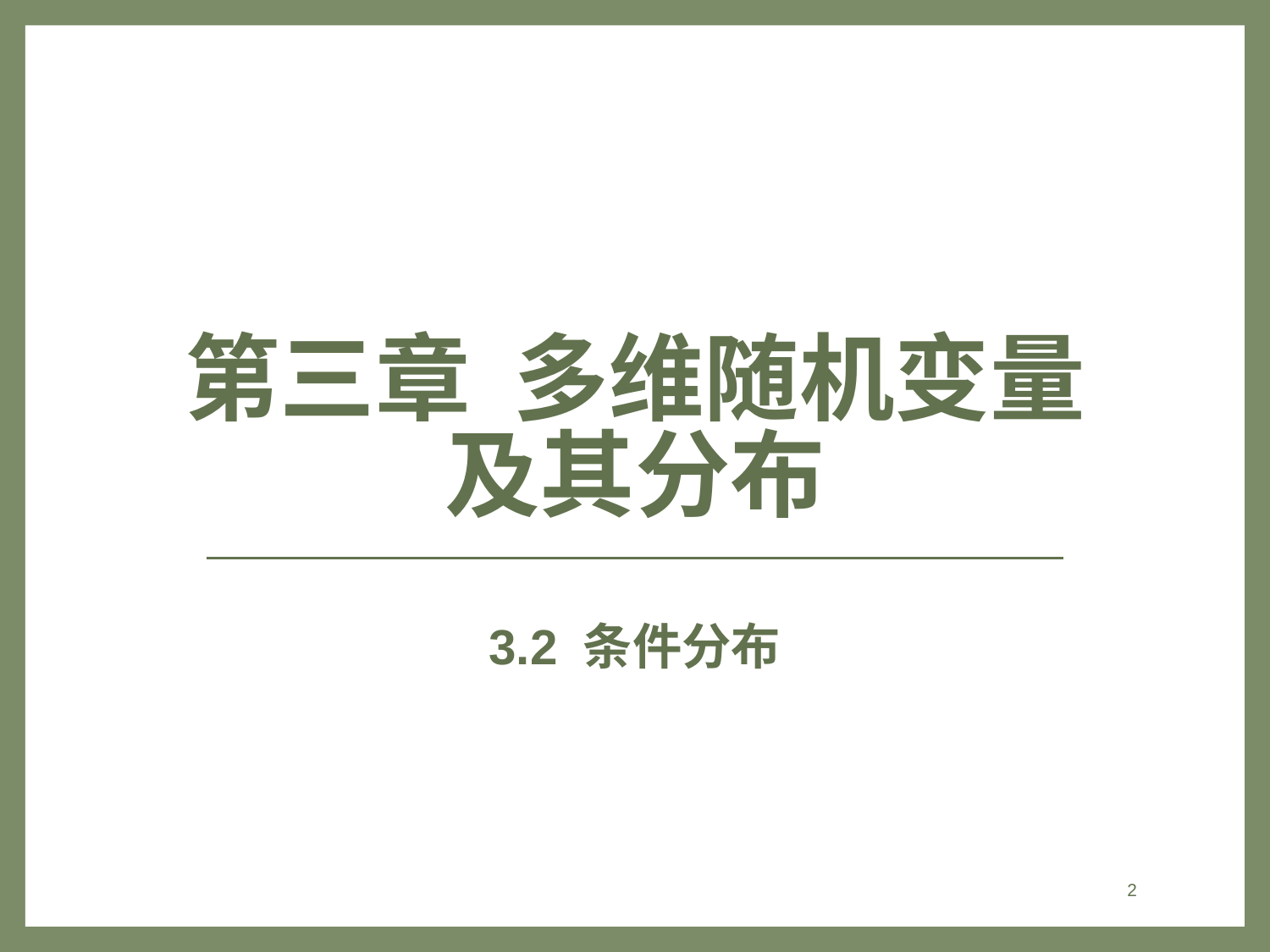

# 第三章  多维随机变量 及其分布
3.2 条件分布
2